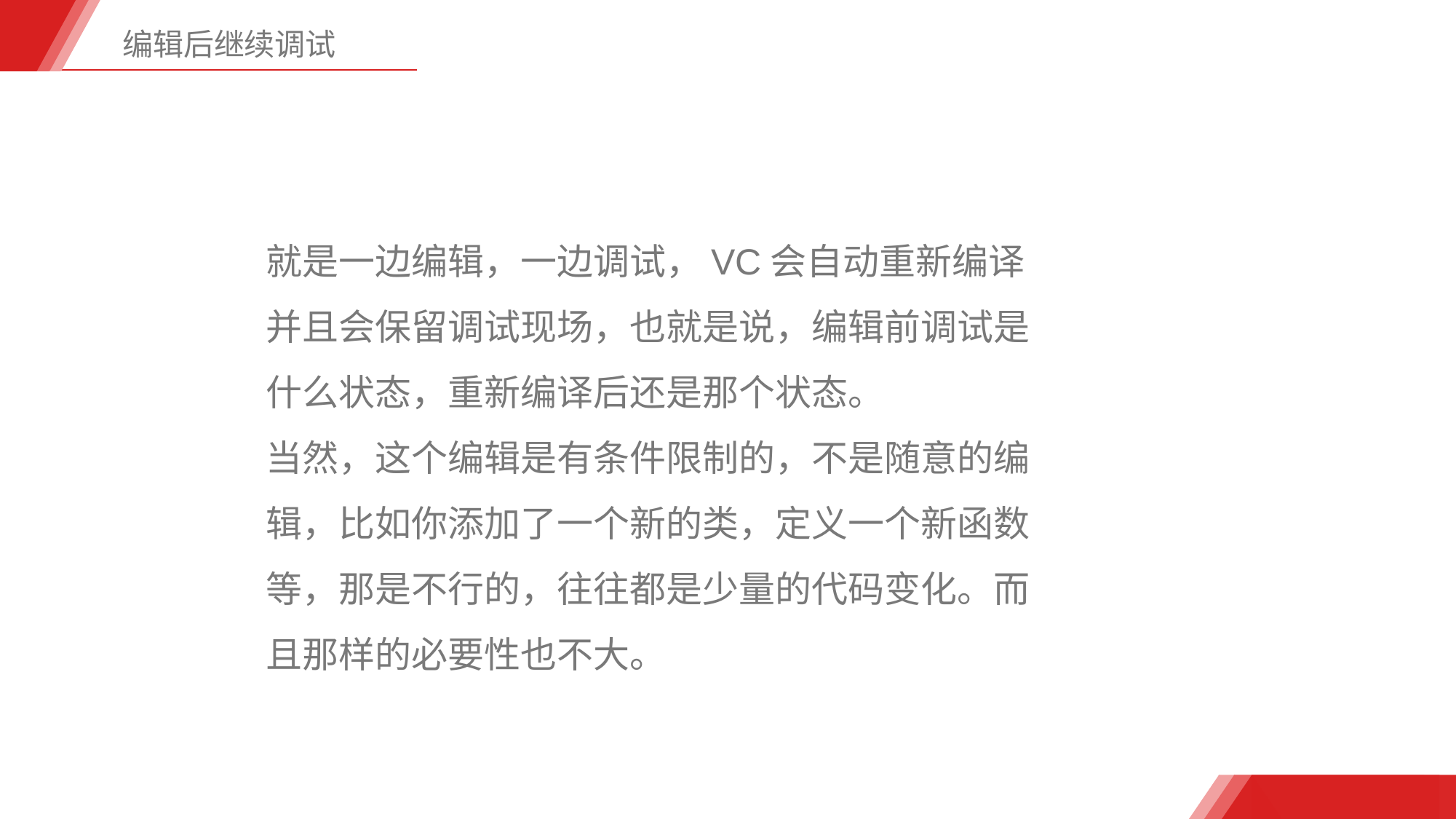

编辑后继续调试
就是一边编辑，一边调试，VC会自动重新编译并且会保留调试现场，也就是说，编辑前调试是什么状态，重新编译后还是那个状态。
当然，这个编辑是有条件限制的，不是随意的编辑，比如你添加了一个新的类，定义一个新函数等，那是不行的，往往都是少量的代码变化。而且那样的必要性也不大。